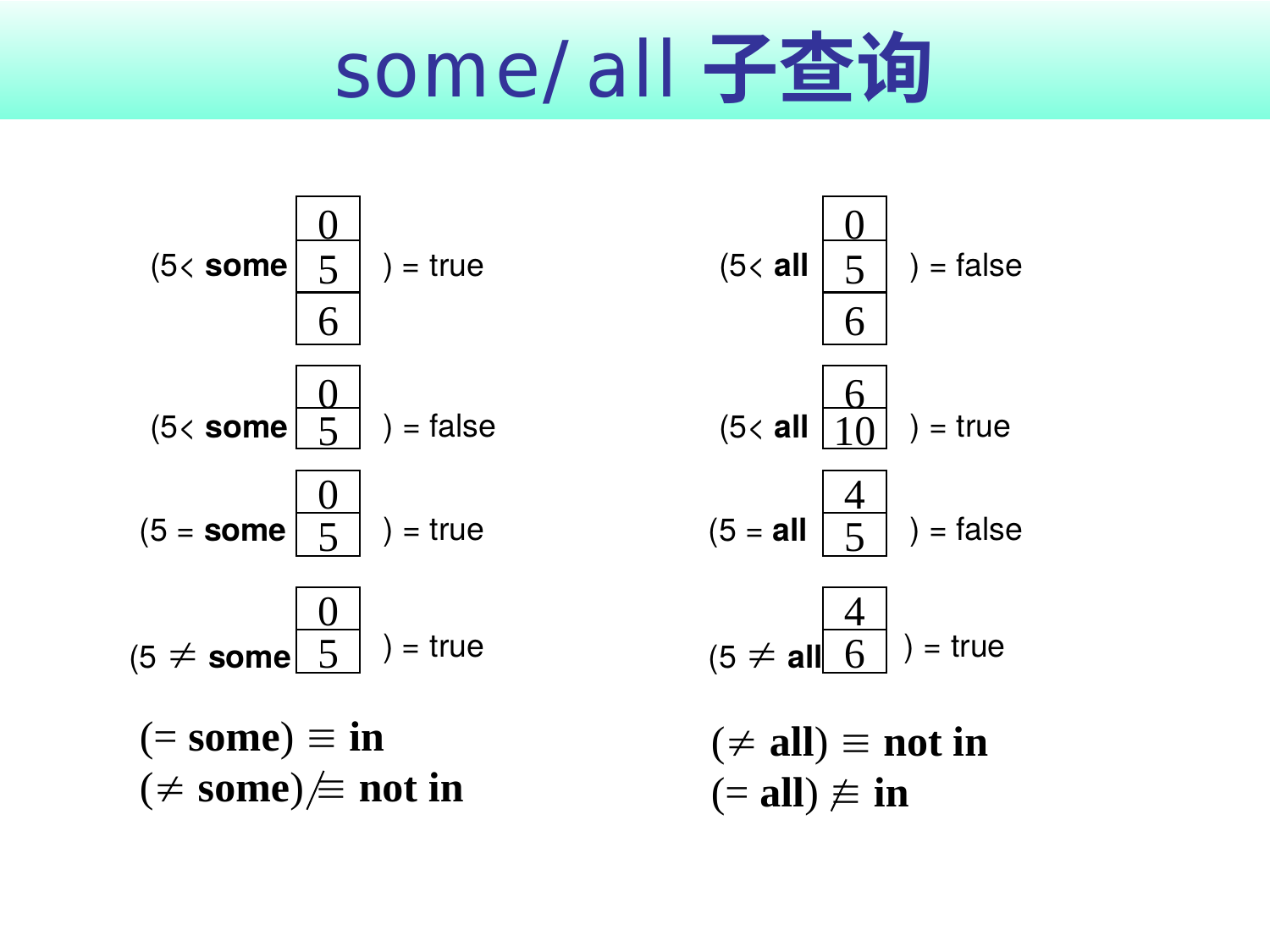

# some/all子查询
0
5
6
(5< some
) = true
0
5
6
(5< all
) = false
0
) = false
(5< some
5
6
) = true
(5< all
10
0
) = true
(5 = some
5
4
) = false
(5 = all
5
0
(5 ≠ some
) = true
5
4
(5 ≠ all
) = true
6
(= some) ≡ in
(≠ some) ≡ not in

(≠ all) ≡ not in
(= all) ≡ in